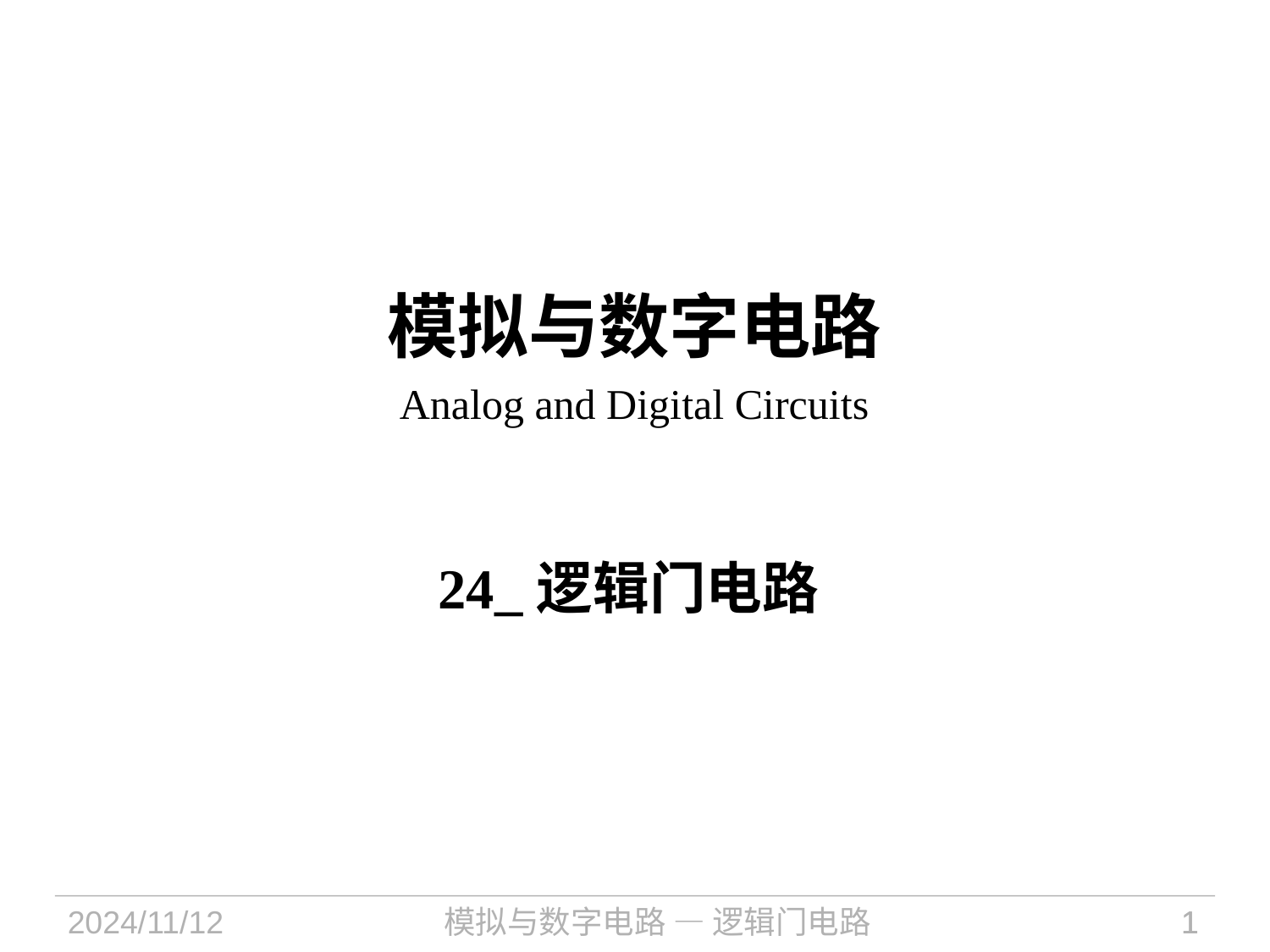

# 模拟与数字电路 Analog and Digital Circuits
24_逻辑门电路
2024/11/12
模拟与数字电路 — 逻辑门电路
1
1